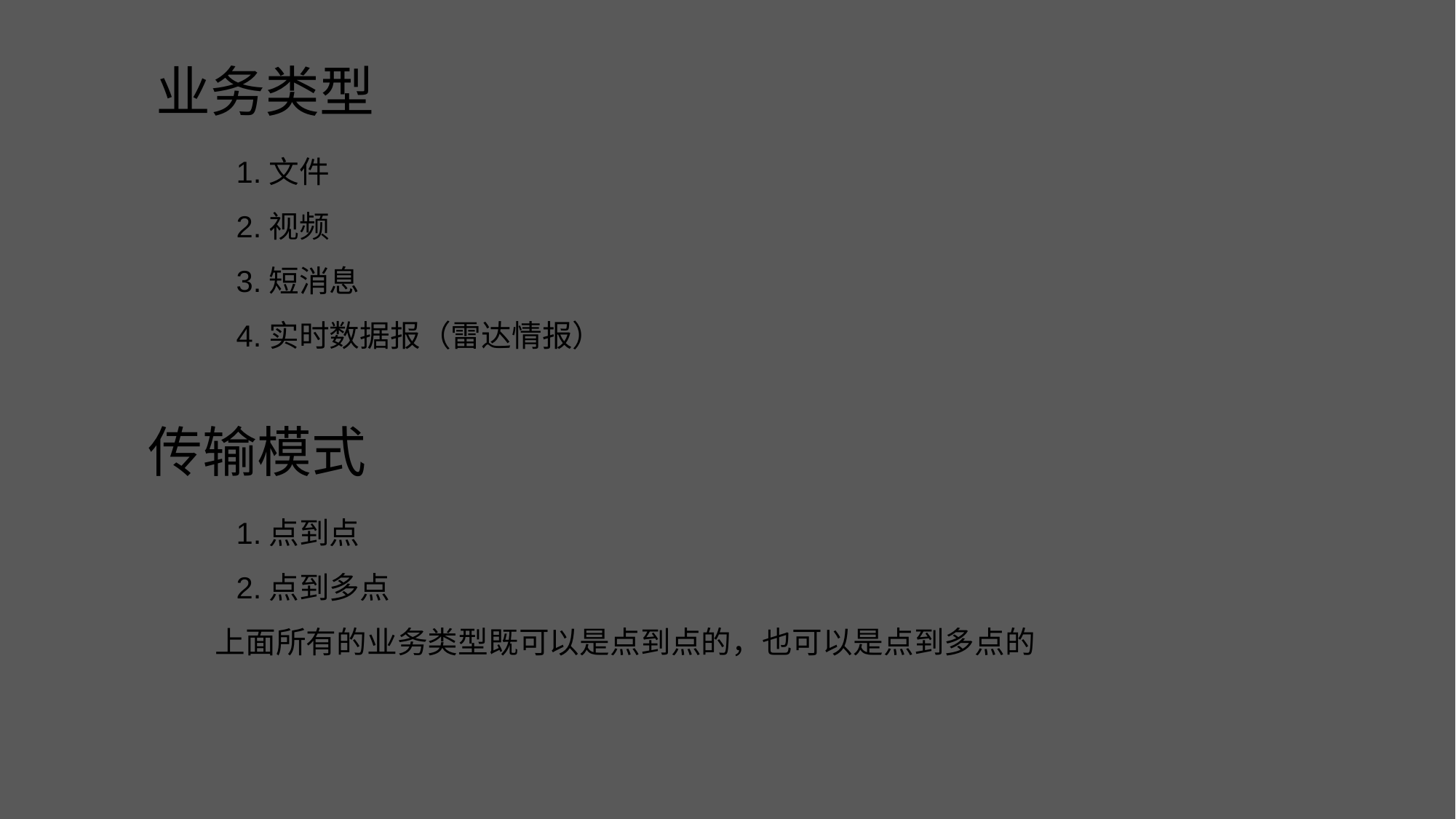

# 业务类型
	1.文件
 	2.视频
	3.短消息
	4.实时数据报（雷达情报）

传输模式
	1.点到点
 	2.点到多点
            上面所有的业务类型既可以是点到点的，也可以是点到多点的